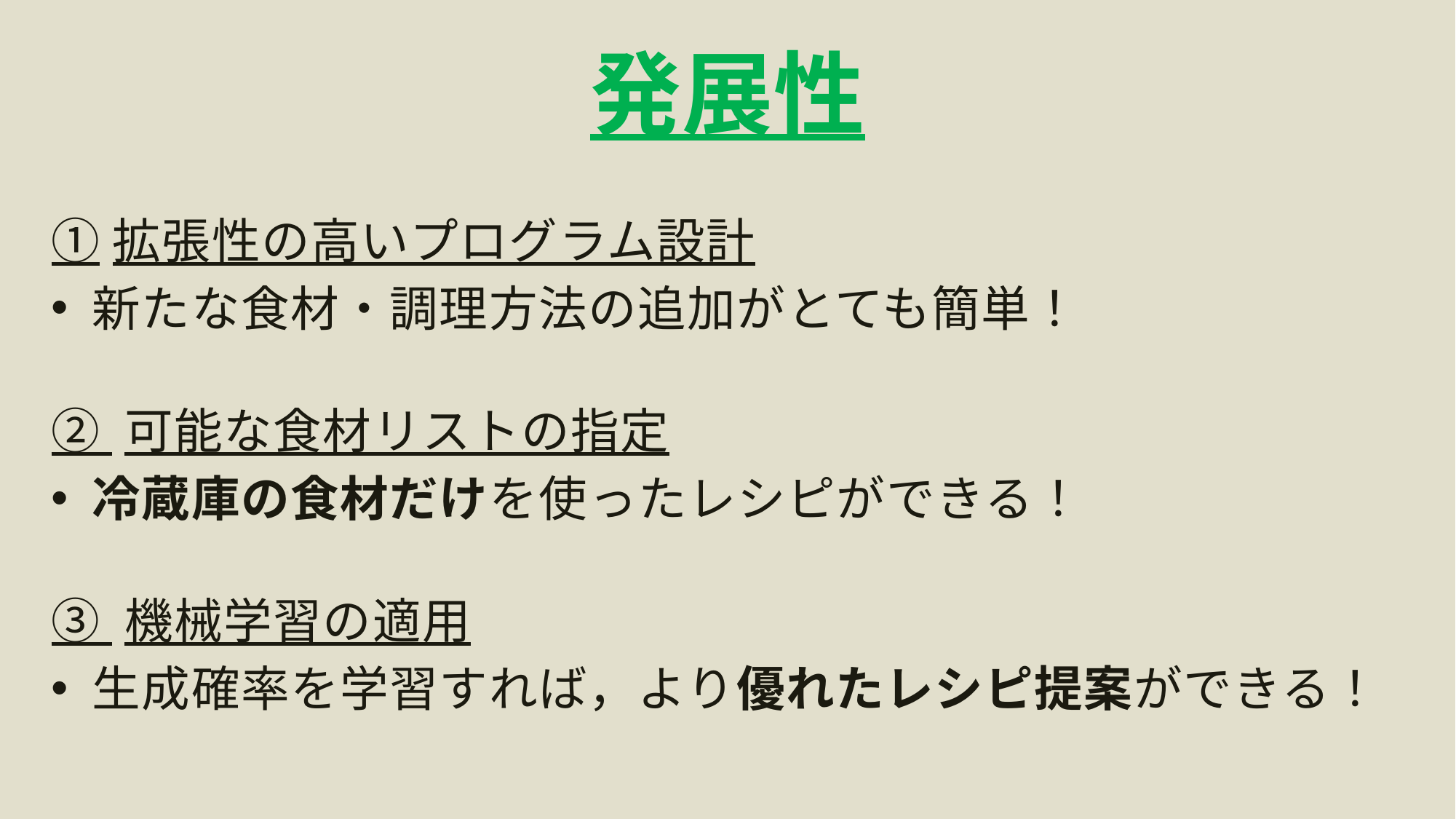

# 発展性
①拡張性の高いプログラム設計
新たな食材・調理方法の追加がとても簡単！
② 可能な食材リストの指定
冷蔵庫の食材だけを使ったレシピができる！
③ 機械学習の適用
生成確率を学習すれば，より優れたレシピ提案ができる！